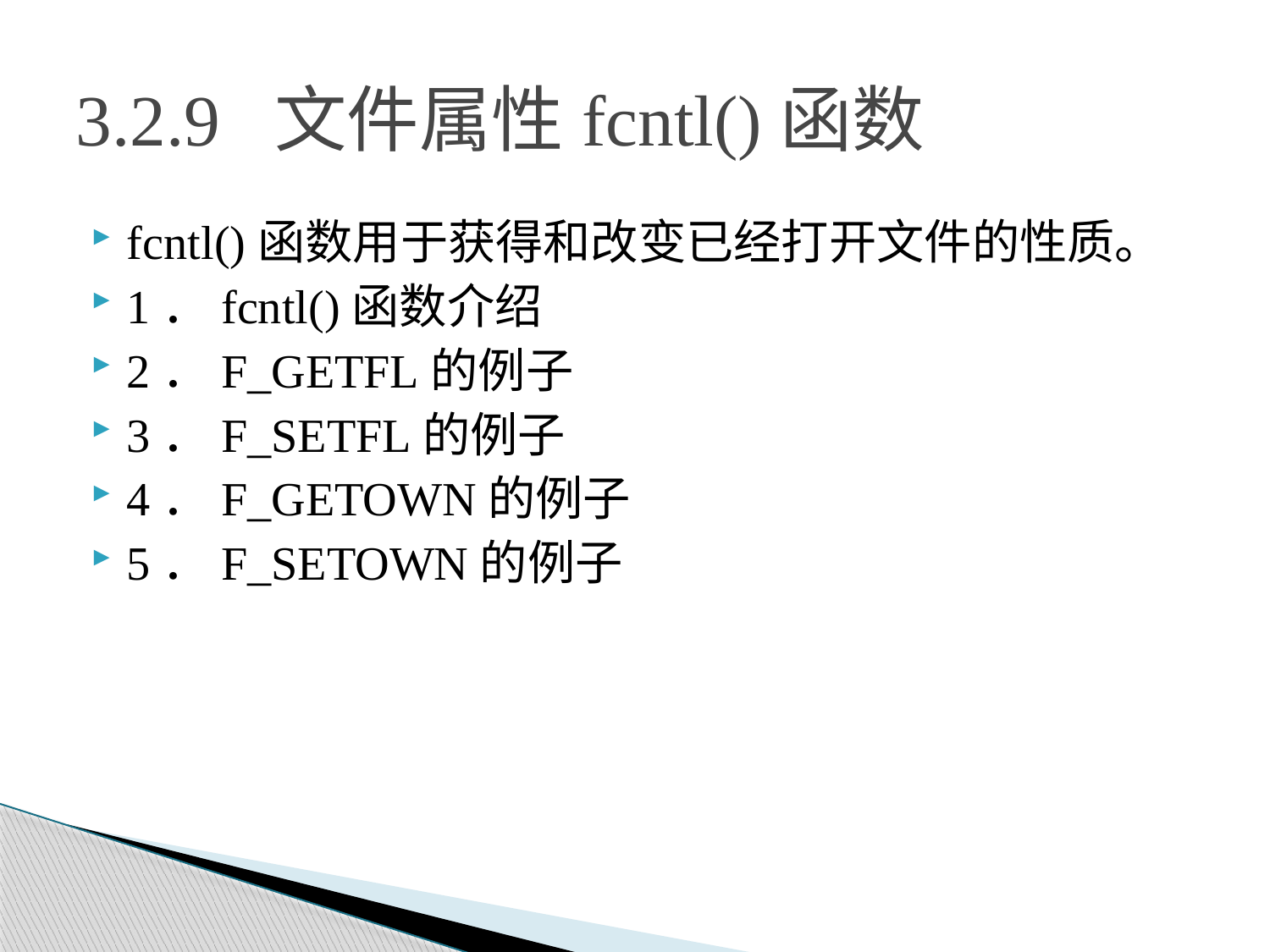

# 3.2.9  文件属性fcntl()函数
fcntl()函数用于获得和改变已经打开文件的性质。
1．fcntl()函数介绍
2．F_GETFL的例子
3．F_SETFL的例子
4．F_GETOWN的例子
5．F_SETOWN的例子